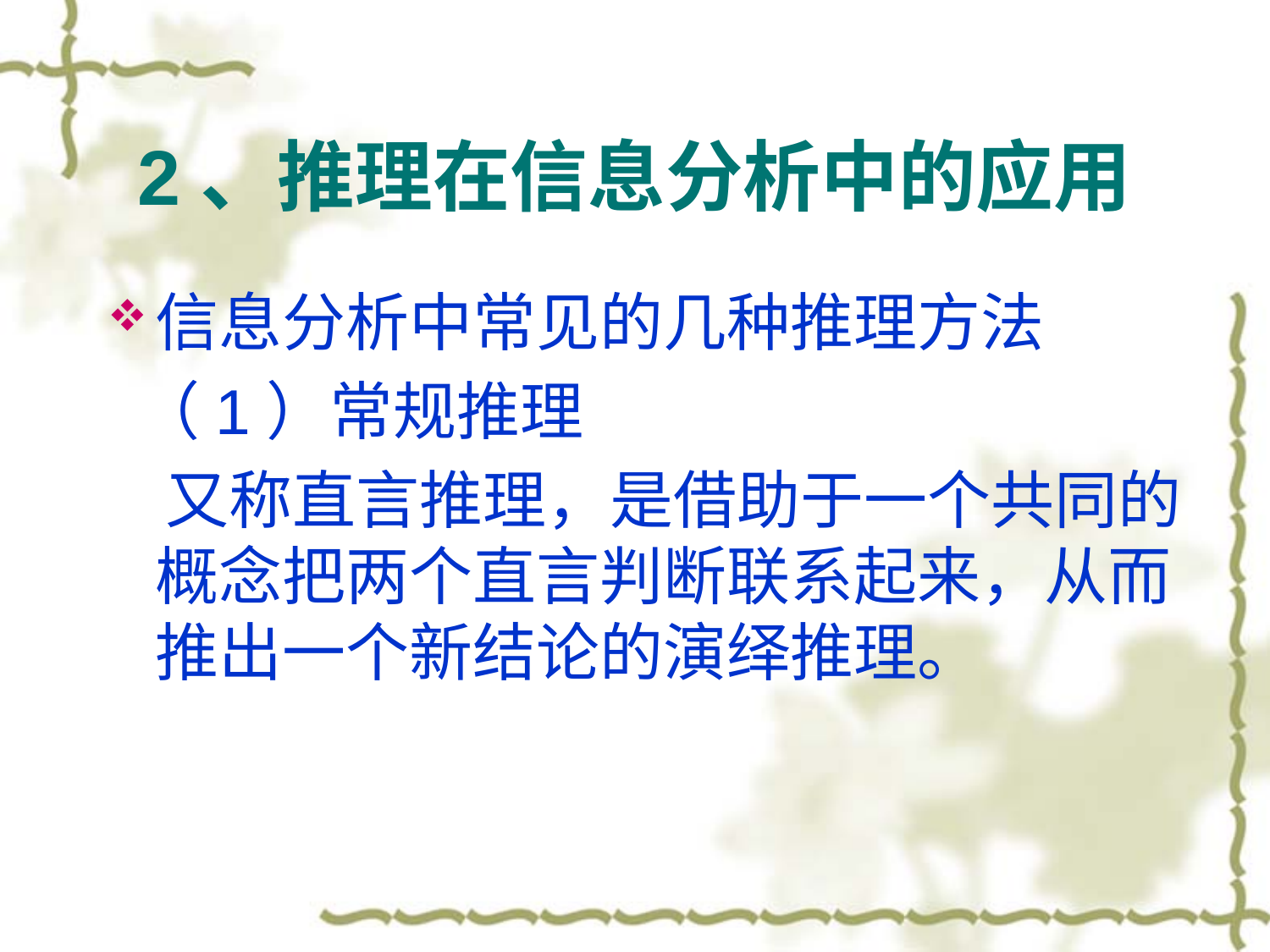

2、推理在信息分析中的应用
信息分析中常见的几种推理方法
 （1）常规推理
   又称直言推理，是借助于一个共同的概念把两个直言判断联系起来，从而推出一个新结论的演绎推理。